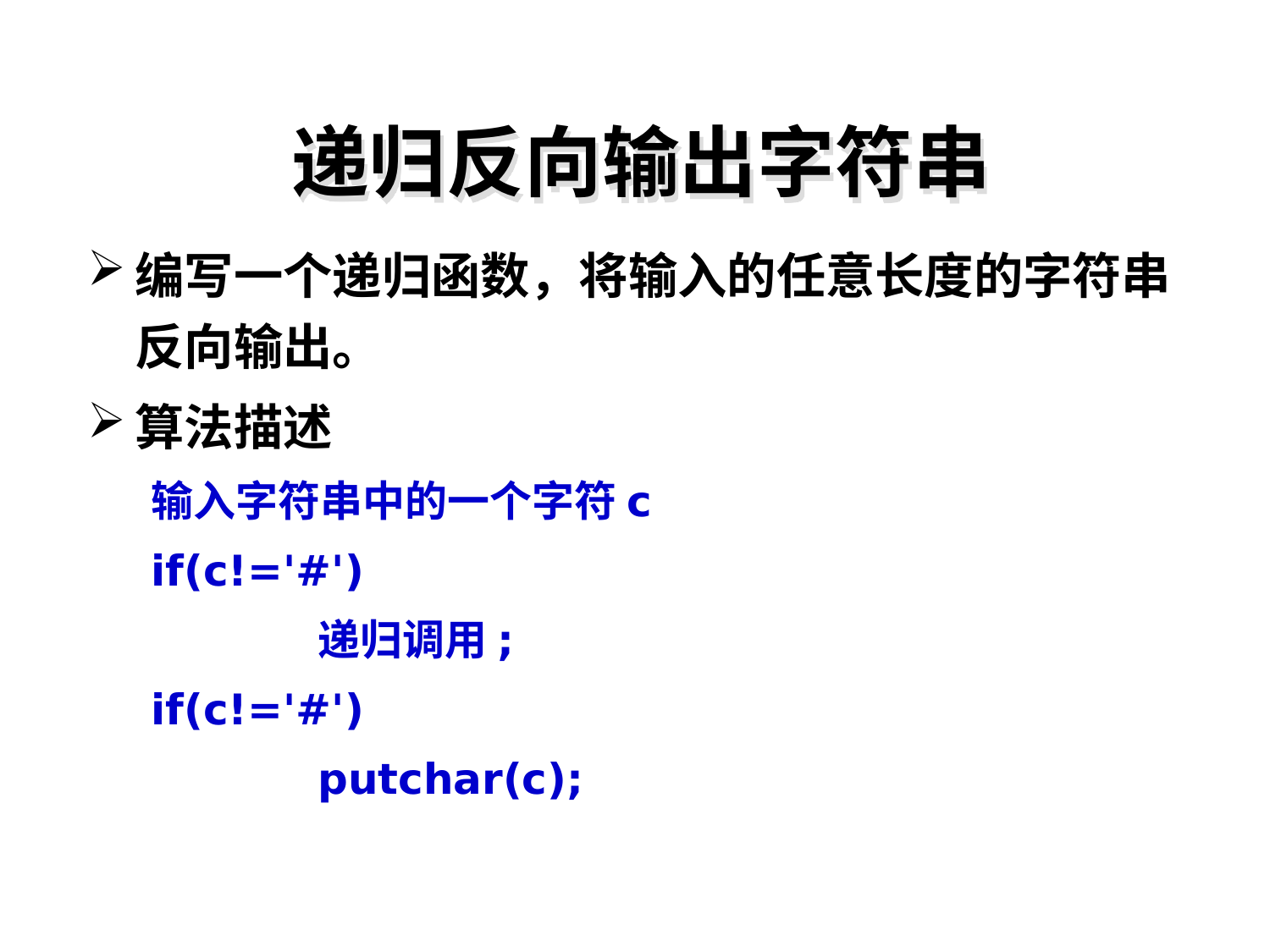

# 递归反向输出字符串
编写一个递归函数，将输入的任意长度的字符串反向输出。
算法描述
输入字符串中的一个字符c
if(c!='#')
		递归调用;
if(c!='#')
		putchar(c);